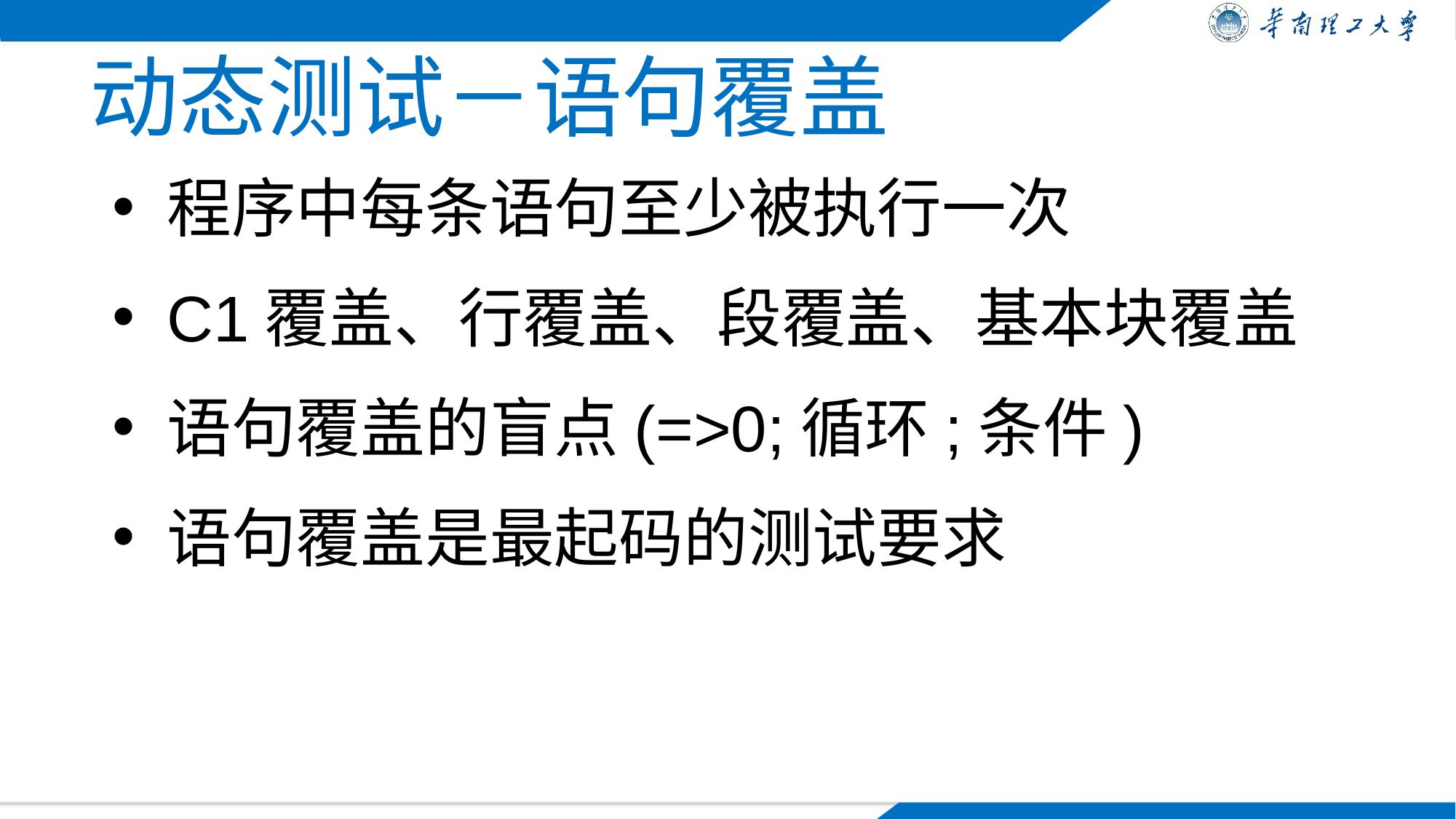

# 动态测试－语句覆盖
程序中每条语句至少被执行一次
C1覆盖、行覆盖、段覆盖、基本块覆盖
语句覆盖的盲点(=>0;循环;条件)
语句覆盖是最起码的测试要求
10